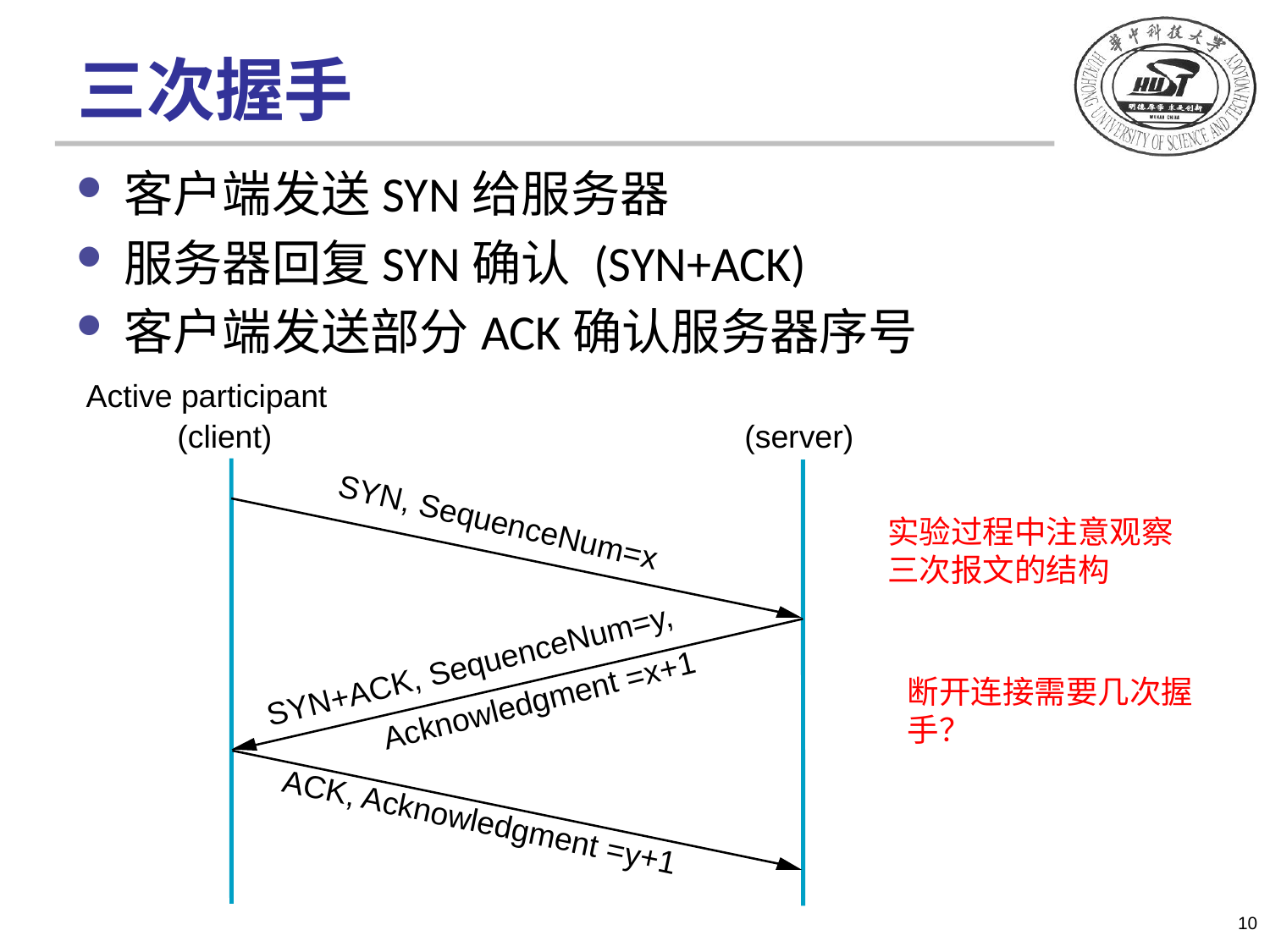

# 三次握手
客户端发送SYN给服务器
服务器回复SYN确认 (SYN+ACK)
客户端发送部分ACK确认服务器序号
Active participant
(client)
(server)

SYN, SequenceNum=x

SYN+ACK, SequenceNum=y,
Acknowledgment =x+1

ACK, Acknowledgment =y+1

实验过程中注意观察三次报文的结构
断开连接需要几次握手？
10